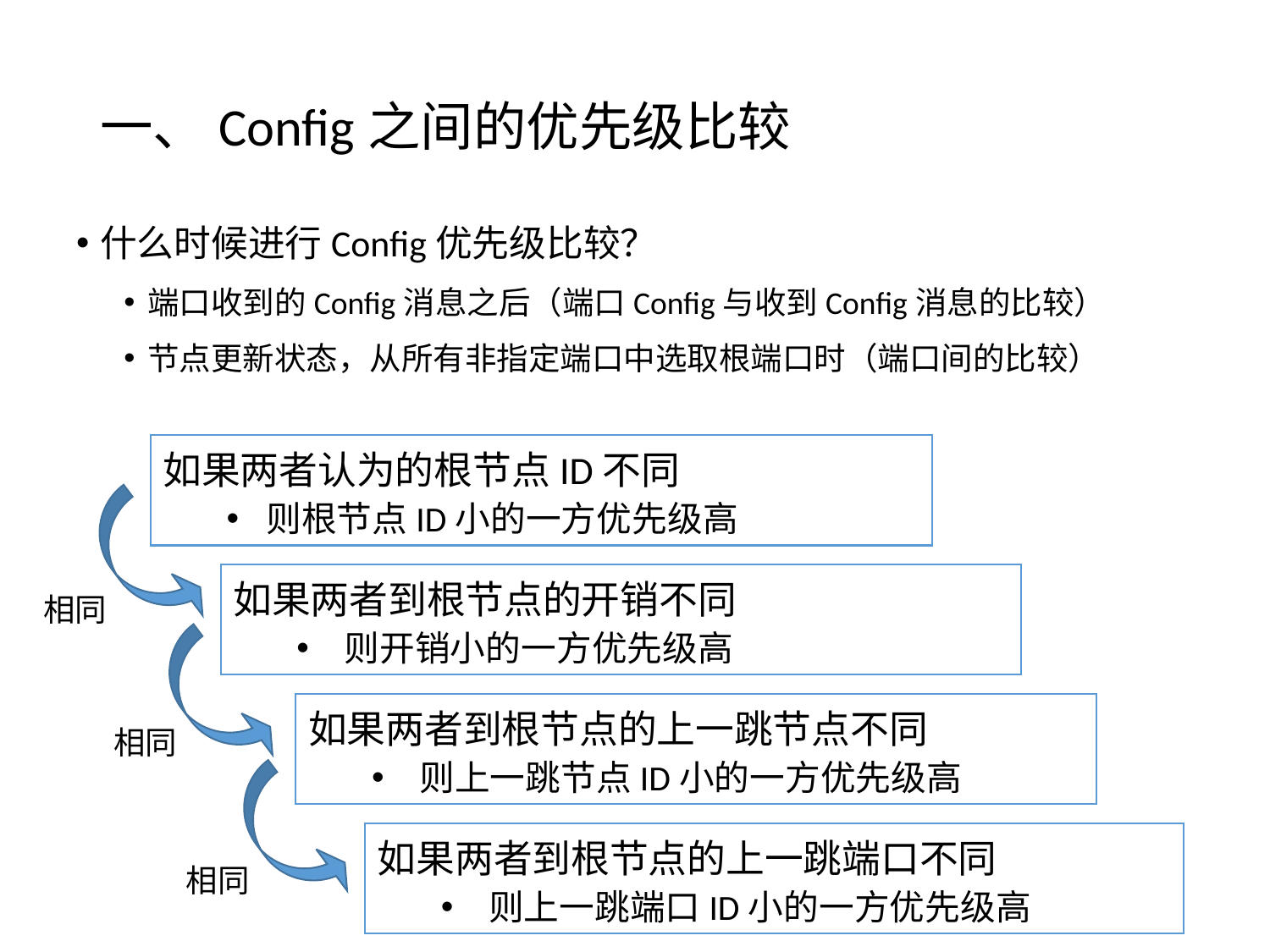

# 一、Config之间的优先级比较
什么时候进行Config优先级比较？
端口收到的Config消息之后（端口Config与收到Config消息的比较）
节点更新状态，从所有非指定端口中选取根端口时（端口间的比较）
如果两者认为的根节点ID不同
则根节点ID小的一方优先级高

相同
如果两者到根节点的开销不同
则开销小的一方优先级高

相同
如果两者到根节点的上一跳节点不同
则上一跳节点ID小的一方优先级高

相同
如果两者到根节点的上一跳端口不同
则上一跳端口ID小的一方优先级高
15